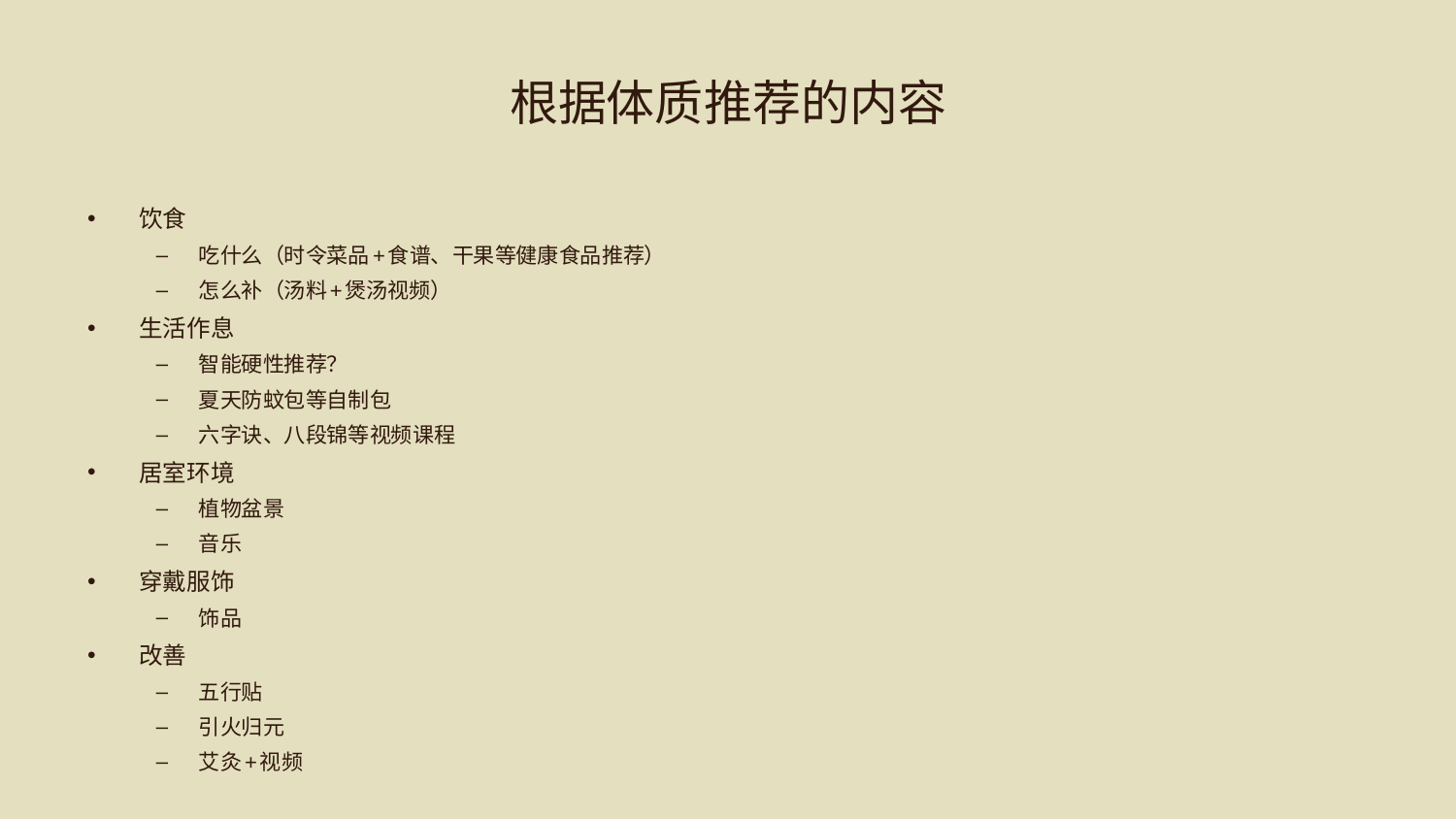

# 根据体质推荐的内容
饮食
吃什么（时令菜品+食谱、干果等健康食品推荐）
怎么补（汤料+煲汤视频）
生活作息
智能硬性推荐？
夏天防蚊包等自制包
六字诀、八段锦等视频课程
居室环境
植物盆景
音乐
穿戴服饰
饰品
改善
五行贴
引火归元
艾灸+视频